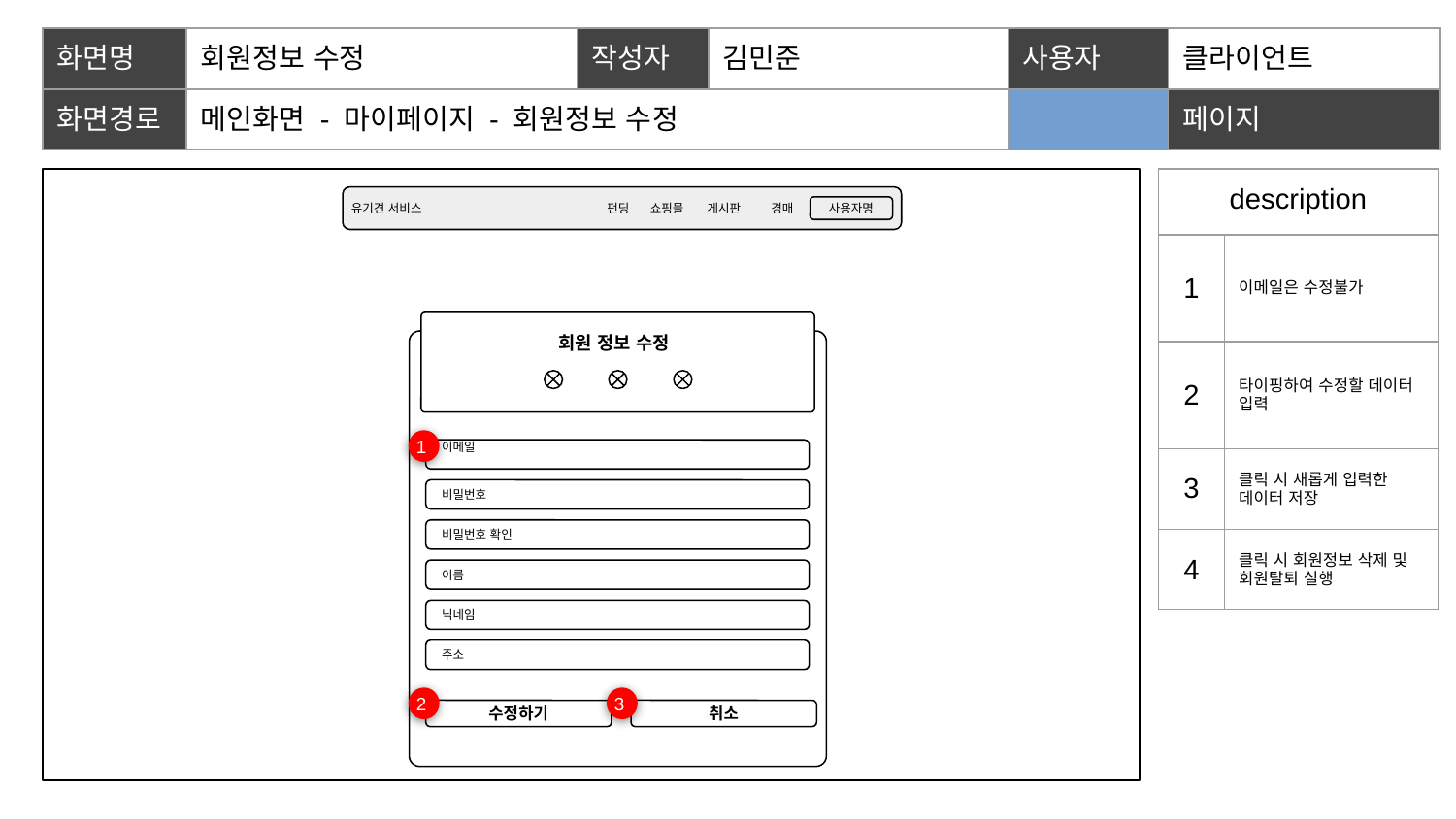

| 화면명 | 회원정보 수정 | 작성자 | 김민준 |  | 사용자 | 클라이언트 |
| --- | --- | --- | --- | --- | --- | --- |
| 화면경로 | 메인화면 - 마이페이지 - 회원정보 수정 |  |  |  | 페이지 | 5 |

| description |  |
| --- | --- |
| 1 | 이메일은 수정불가 |
| 2 | 타이핑하여 수정할 데이터 입력 |
| 3 | 클릭 시 새롭게 입력한 데이터 저장 |
| 4 | 클릭 시 회원정보 삭제 및 회원탈퇴 실행 |

유기견 서비스
펀딩
쇼핑몰
게시판
경매
사용자명

회원 정보 수정

1
이메일
비밀번호
비밀번호 확인
이름
닉네임
주소
2
3
수정하기
취소